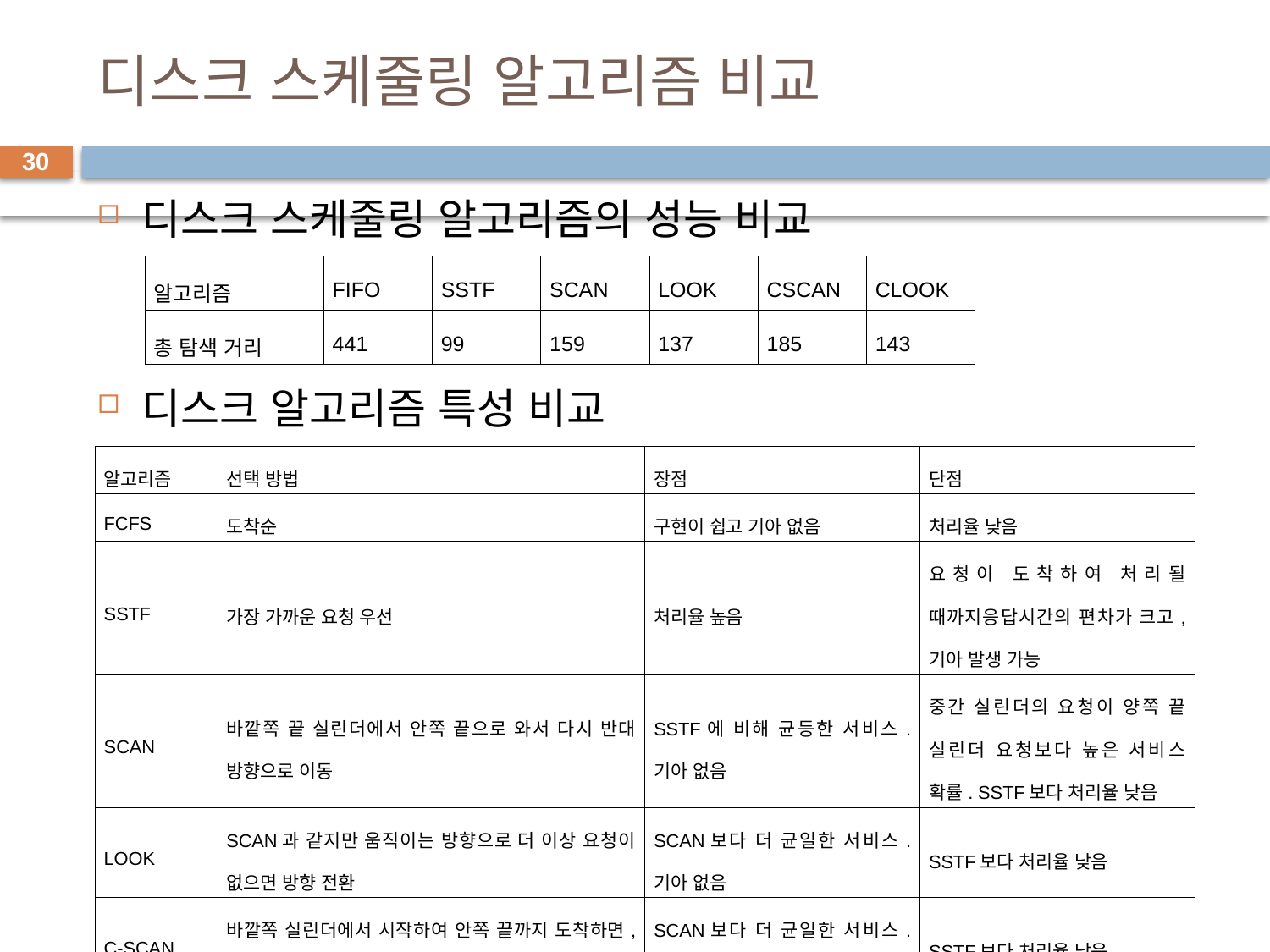

# 디스크 스케줄링 알고리즘 비교
30
디스크 스케줄링 알고리즘의 성능 비교

디스크 알고리즘 특성 비교

| 알고리즘 | FIFO | SSTF | SCAN | LOOK | CSCAN | CLOOK |
| --- | --- | --- | --- | --- | --- | --- |
| 총 탐색 거리 | 441 | 99 | 159 | 137 | 185 | 143 |
| 알고리즘 | 선택 방법 | 장점 | 단점 |
| --- | --- | --- | --- |
| FCFS | 도착순 | 구현이 쉽고 기아 없음 | 처리율 낮음 |
| SSTF | 가장 가까운 요청 우선 | 처리율 높음 | 요청이 도착하여 처리될 때까지응답시간의 편차가 크고, 기아 발생 가능 |
| SCAN | 바깥쪽 끝 실린더에서 안쪽 끝으로 와서 다시 반대 방향으로 이동 | SSTF에 비해 균등한 서비스. 기아 없음 | 중간 실린더의 요청이 양쪽 끝 실린더 요청보다 높은 서비스 확률. SSTF보다 처리율 낮음 |
| LOOK | SCAN과 같지만 움직이는 방향으로 더 이상 요청이 없으면 방향 전환 | SCAN보다 더 균일한 서비스. 기아 없음 | SSTF보다 처리율 낮음 |
| C-SCAN | 바깥쪽 실린더에서 시작하여 안쪽 끝까지 도착하면, 다시 바로 바깥쪽 실린더로 이동하여 반복 | SCAN보다 더 균일한 서비스. 기아 없음 | SSTF보다 처리율 낮음 |
| C-LOOK | C-SCAN과 같지만 안쪽 방향으로 더 이상 요청이 없으면 대기 중인 가장 바깥쪽 요청에서 시작 | LOOK과 SCAN을 결합한 버전. 기아 없음 | SSTF보다 처리율 낮음 |